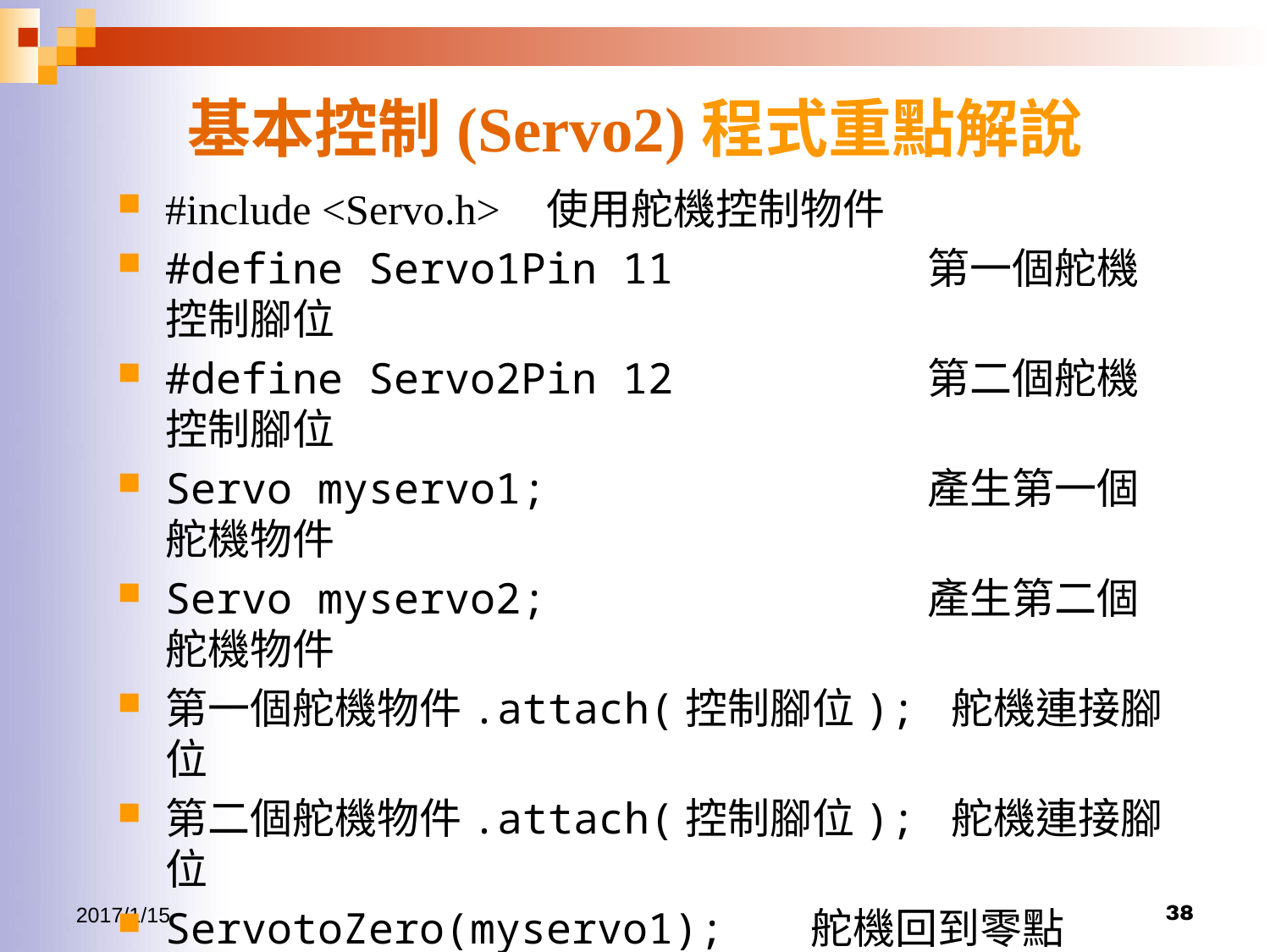

# 基本控制(Servo2)程式重點解說
#include <Servo.h> 	使用舵機控制物件
#define Servo1Pin 11		第一個舵機控制腳位
#define Servo2Pin 12		第二個舵機控制腳位
Servo myservo1;			產生第一個舵機物件
Servo myservo2;			產生第二個舵機物件
第一個舵機物件.attach(控制腳位); 舵機連接腳位
第二個舵機物件.attach(控制腳位); 舵機連接腳位
ServotoZero(myservo1);   舵機回到零點
ServoMove(myservo1,angle);   移動舵機到某角度

2017/1/15
38